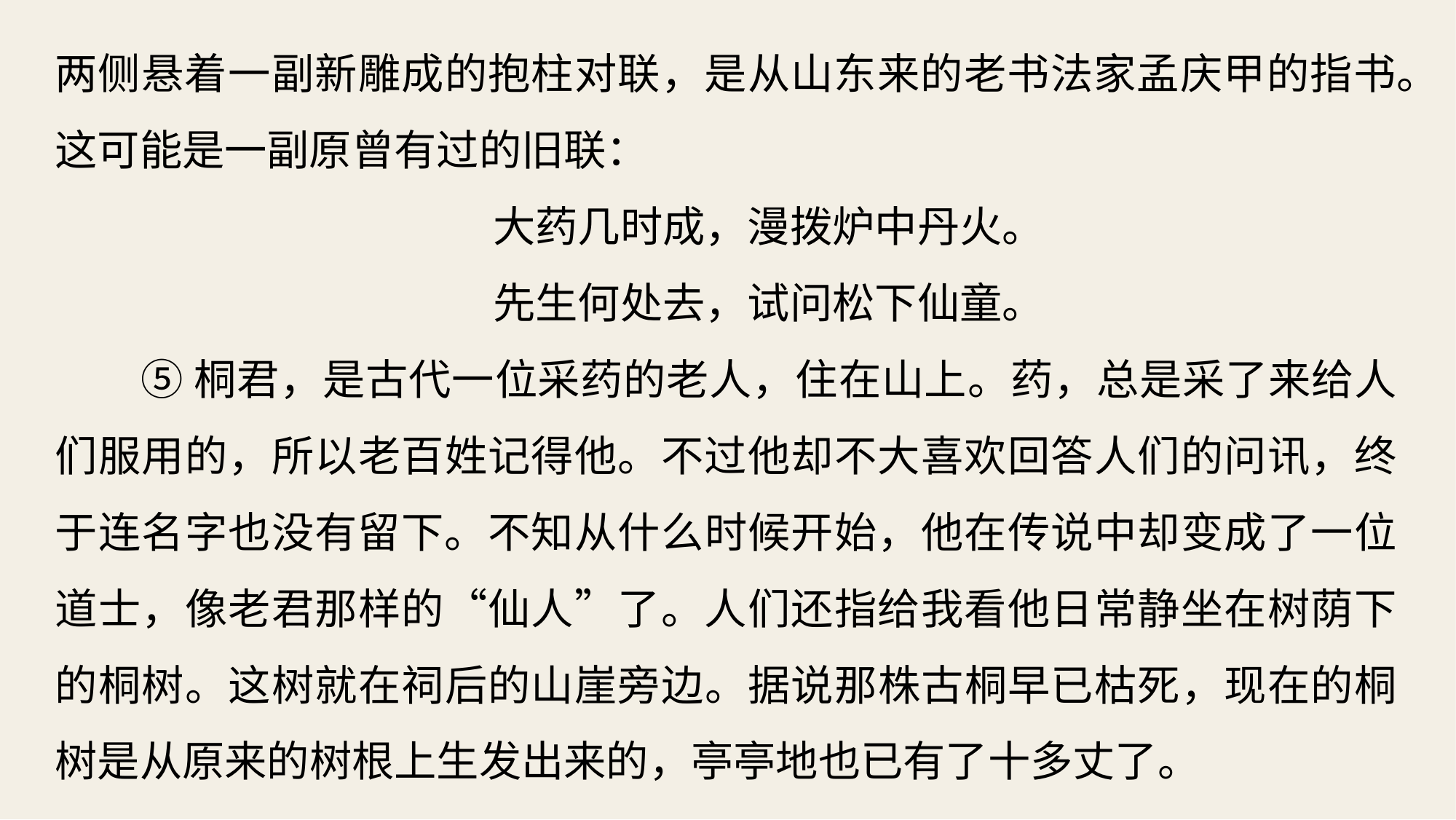

两侧悬着一副新雕成的抱柱对联，是从山东来的老书法家孟庆甲的指书。这可能是一副原曾有过的旧联：
大药几时成，漫拨炉中丹火。
先生何处去，试问松下仙童。
⑤桐君，是古代一位采药的老人，住在山上。药，总是采了来给人们服用的，所以老百姓记得他。不过他却不大喜欢回答人们的问讯，终于连名字也没有留下。不知从什么时候开始，他在传说中却变成了一位道士，像老君那样的“仙人”了。人们还指给我看他日常静坐在树荫下的桐树。这树就在祠后的山崖旁边。据说那株古桐早已枯死，现在的桐树是从原来的树根上生发出来的，亭亭地也已有了十多丈了。